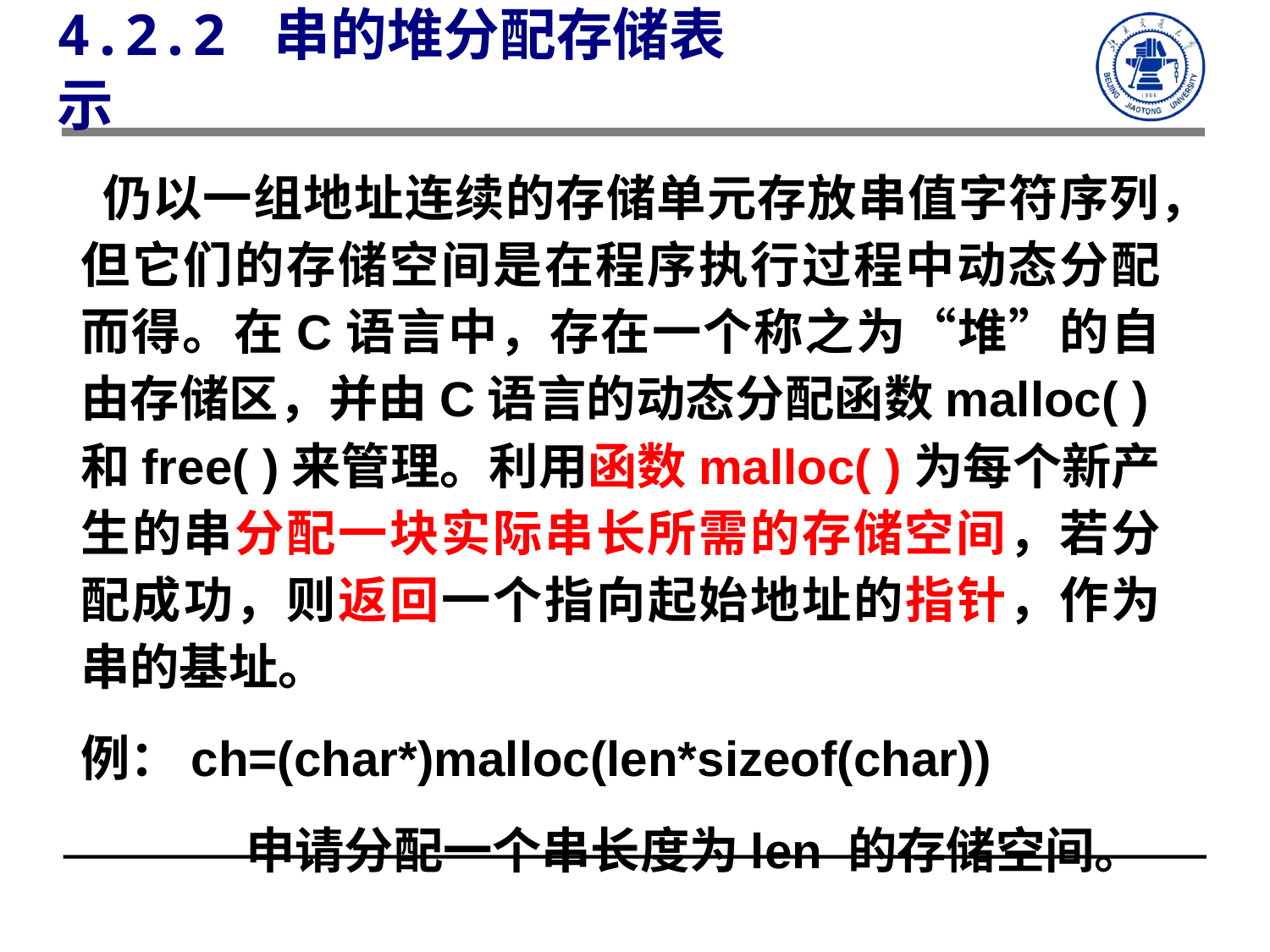

4.2.2 串的堆分配存储表示
 仍以一组地址连续的存储单元存放串值字符序列，但它们的存储空间是在程序执行过程中动态分配而得。在C语言中，存在一个称之为“堆”的自由存储区，并由C语言的动态分配函数malloc( )和free( )来管理。利用函数malloc( )为每个新产生的串分配一块实际串长所需的存储空间，若分配成功，则返回一个指向起始地址的指针，作为串的基址。
例：ch=(char*)malloc(len*sizeof(char))
        申请分配一个串长度为len 的存储空间。